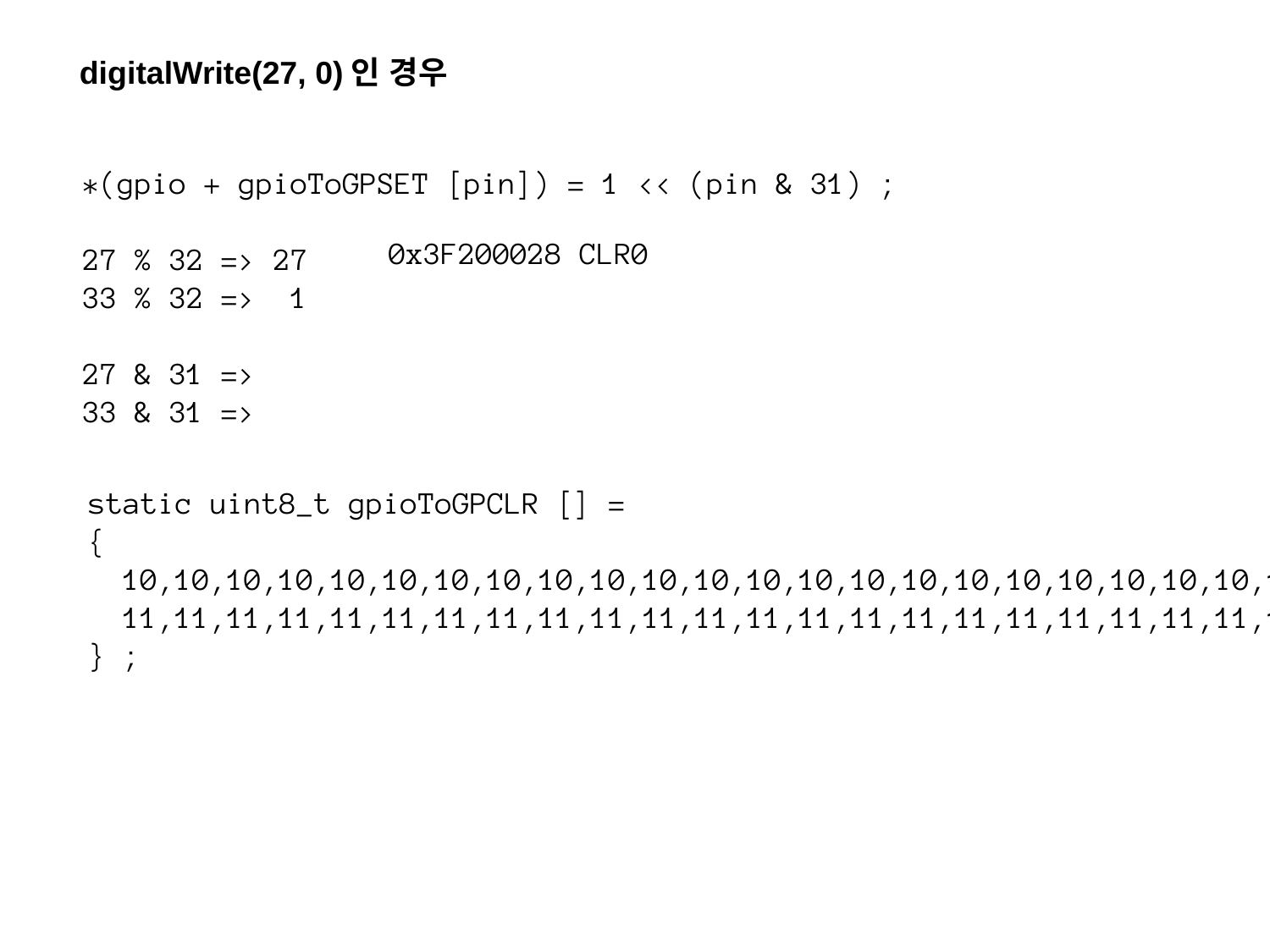

digitalWrite(27, 0)인 경우
*(gpio + gpioToGPSET [pin]) = 1 << (pin & 31) ;

27 % 32 => 27
33 % 32 =>  1

27 & 31 =>
33 & 31 =>

0x3F200028 CLR0
static uint8_t gpioToGPCLR [] =
{
  10,10,10,10,10,10,10,10,10,10,10,10,10,10,10,10,10,10,10,10,10,10,10,10,10,10,10,10,10,10,10,10,
  11,11,11,11,11,11,11,11,11,11,11,11,11,11,11,11,11,11,11,11,11,11,11,11,11,11,11,11,11,11,11,11,
} ;